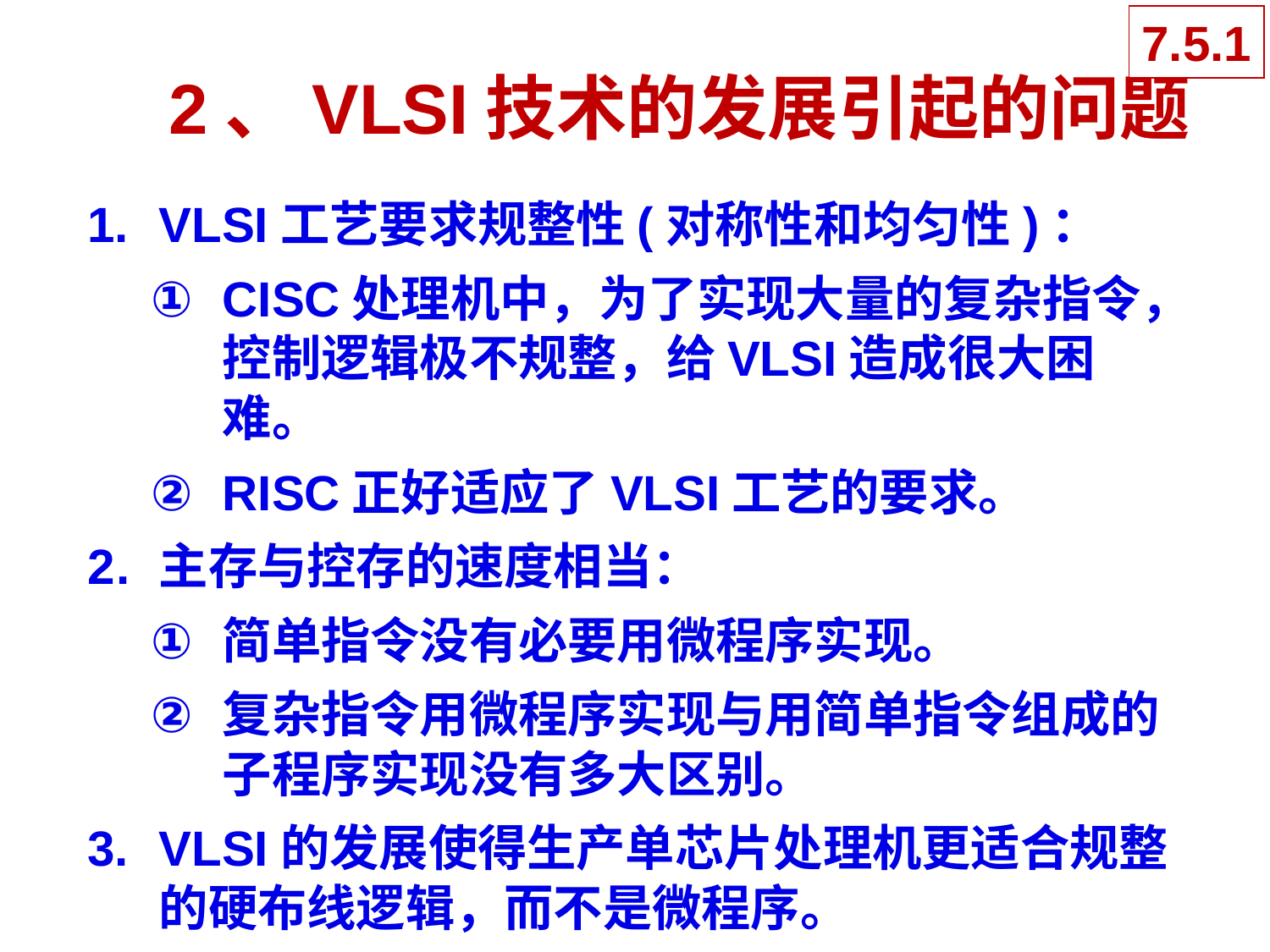

7.5.1
# 2、VLSI技术的发展引起的问题
VLSI工艺要求规整性(对称性和均匀性)：
CISC处理机中，为了实现大量的复杂指令，控制逻辑极不规整，给VLSI造成很大困难。
RISC正好适应了VLSI工艺的要求。
主存与控存的速度相当：
简单指令没有必要用微程序实现。
复杂指令用微程序实现与用简单指令组成的子程序实现没有多大区别。
VLSI的发展使得生产单芯片处理机更适合规整的硬布线逻辑，而不是微程序。